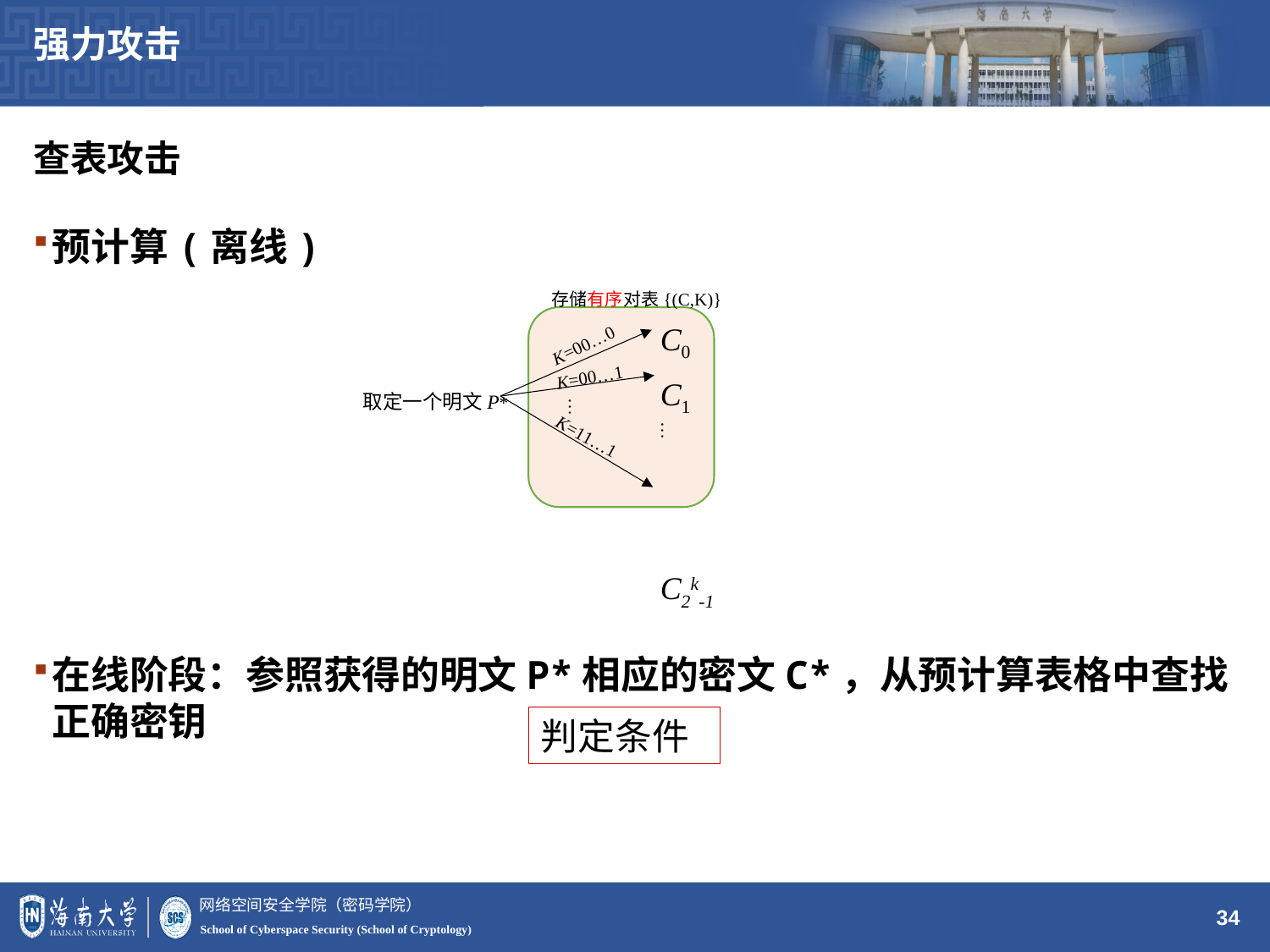

强力攻击

查表攻击

预计算(离线)

在线阶段：参照获得的明文P*相应的密文C*，从预计算表格中查找正确密钥

存储有序对表{(C,K)}

C0

C1

C2k-1
K=00…0
K=00…1
…
取定一个明文P*
…
K=11…1
判定条件
34